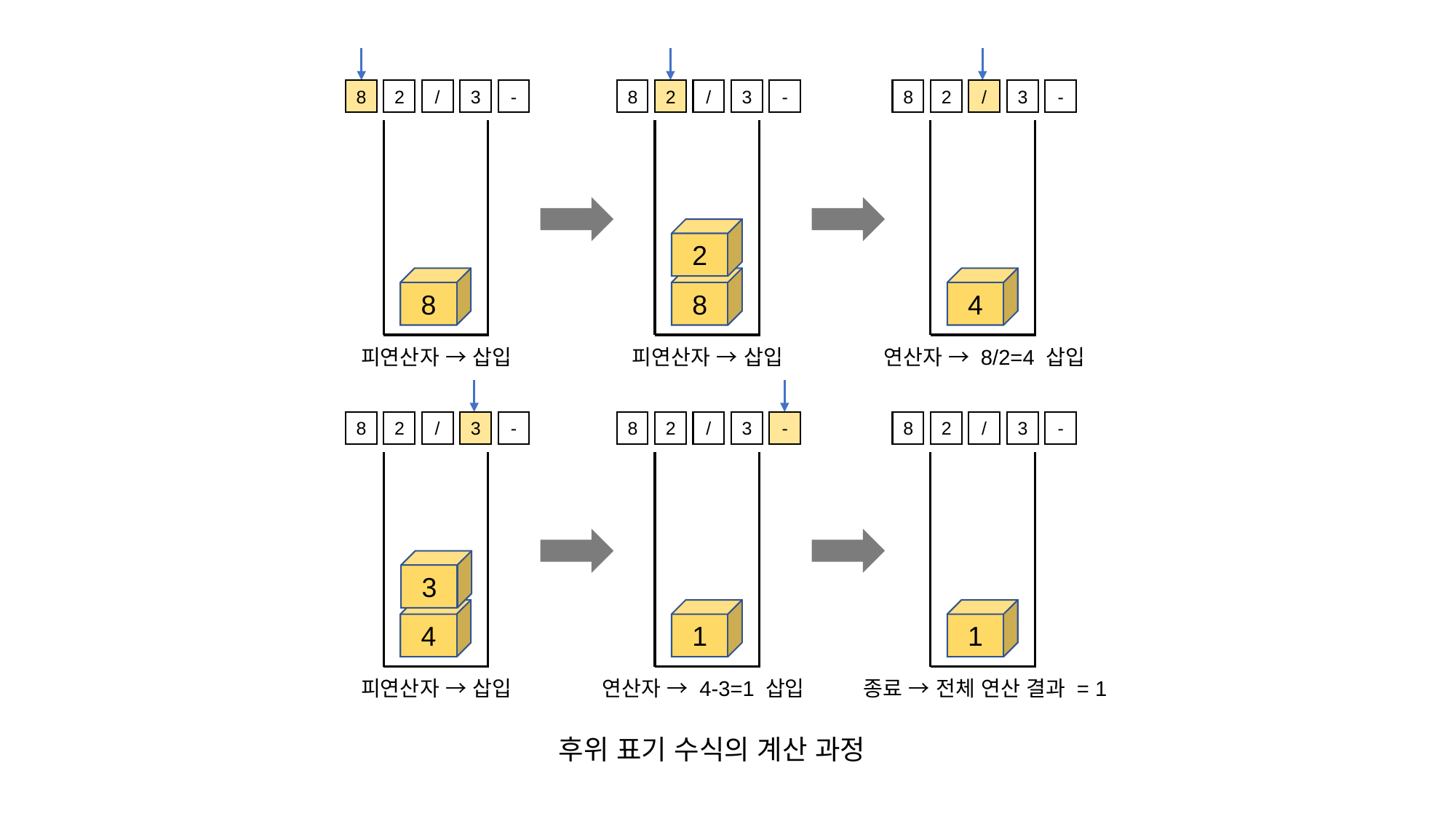

8
2
/
3
-
8
2
/
3
-
8
2
/
3
-

2
8
8
4
피연산자 → 삽입
피연산자 → 삽입
연산자 → 8/2=4 삽입
8
2
/
3
-
8
2
/
3
-
8
2
/
3
-

3
4
1
1
피연산자 → 삽입
연산자 → 4-3=1 삽입
종료 → 전체 연산 결과 = 1
후위 표기 수식의 계산 과정